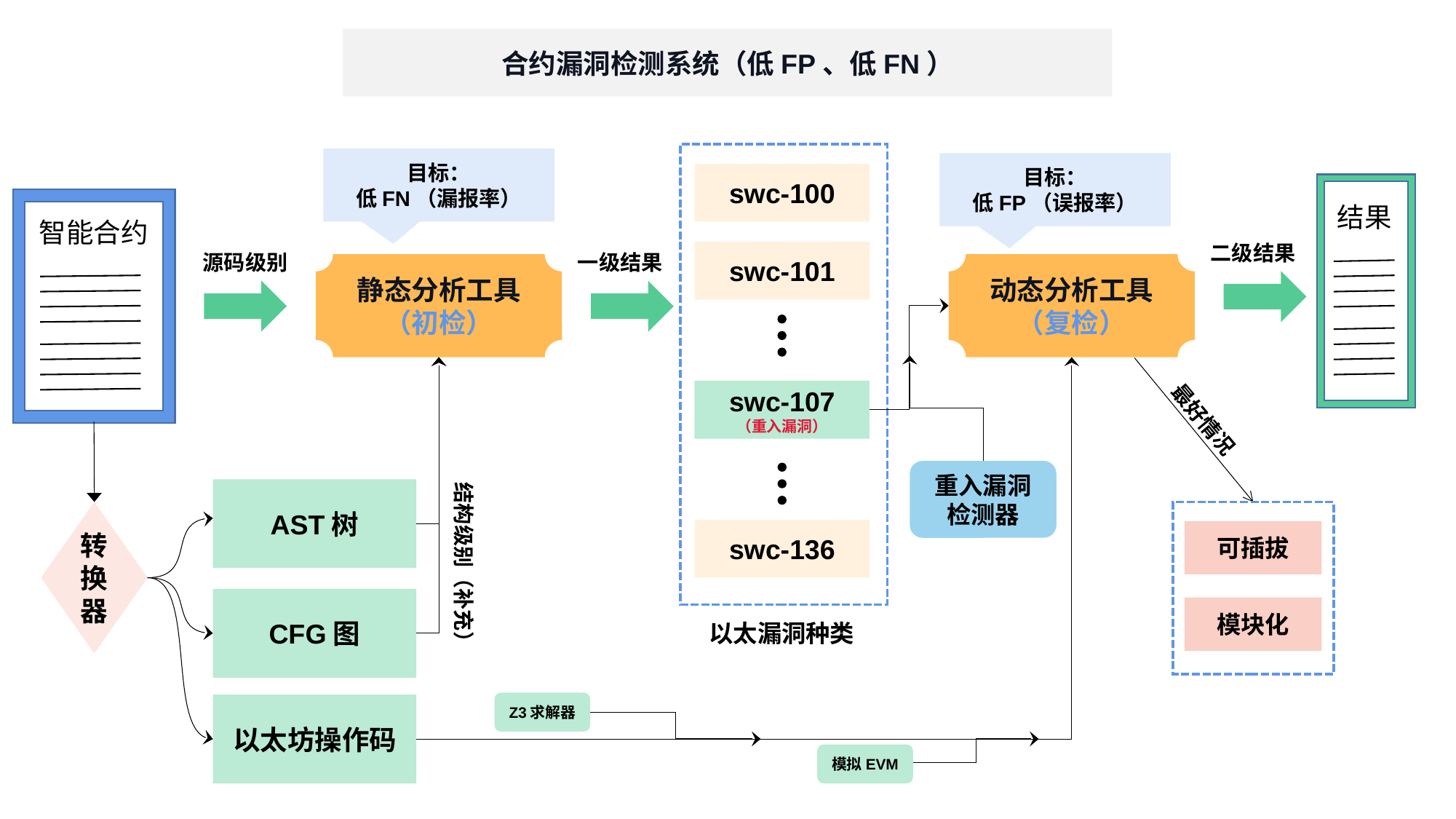

合约漏洞检测系统（低FP、低FN）

目标：
低FN（漏报率）
目标：
低FP（误报率）
swc-100

结果

智能合约
二级结果
swc-101
源码级别
一级结果
静态分析工具
（初检）
动态分析工具
（复检）

swc-107
（重入漏洞）
最好情况
重入漏洞检测器

结构级别（补充）
AST树
转换器

可插拔
模块化
swc-136
CFG图
以太漏洞种类
Z3求解器
以太坊操作码
模拟EVM